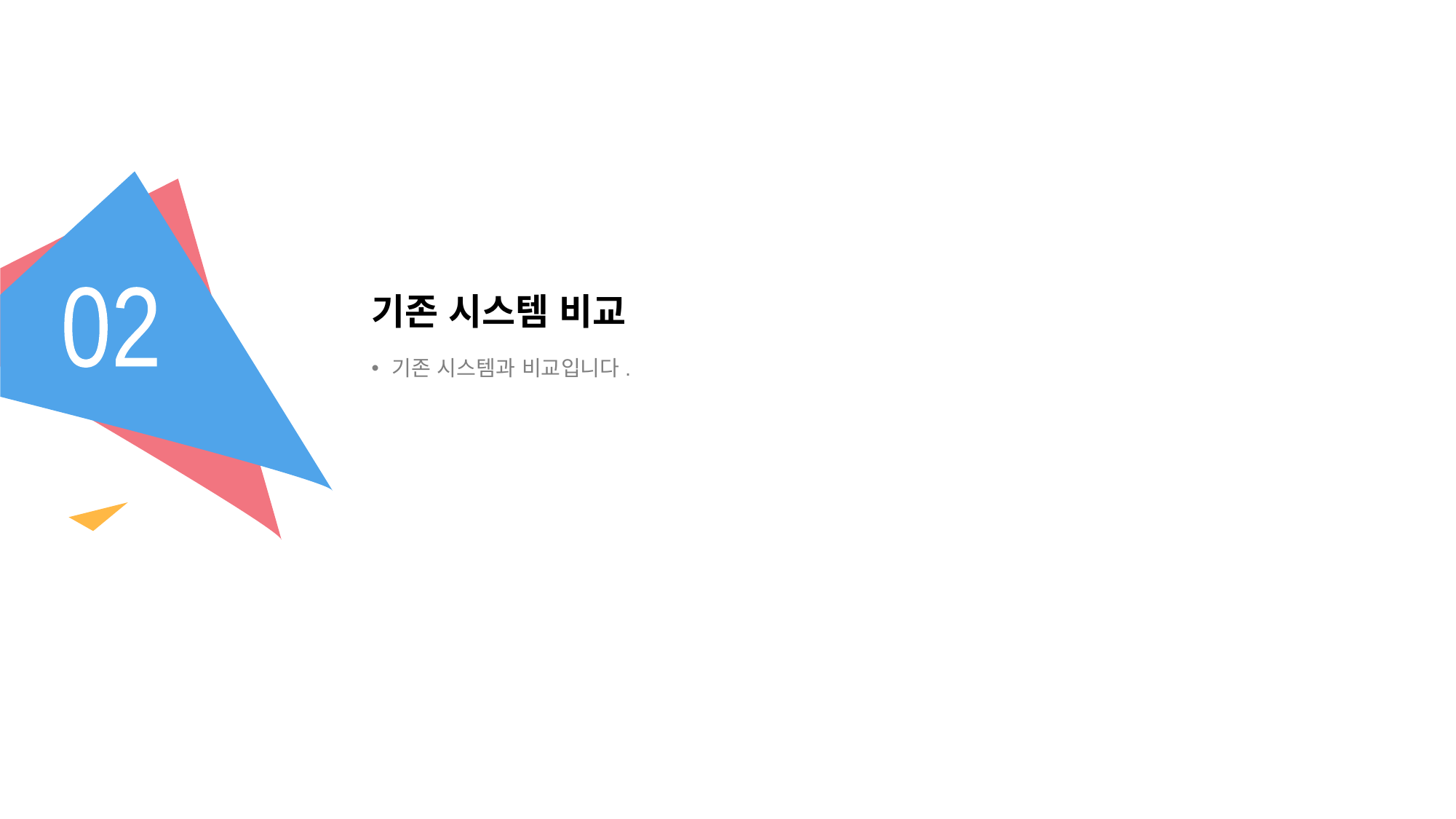

기존 시스템 비교
02
기존 시스템과 비교입니다.